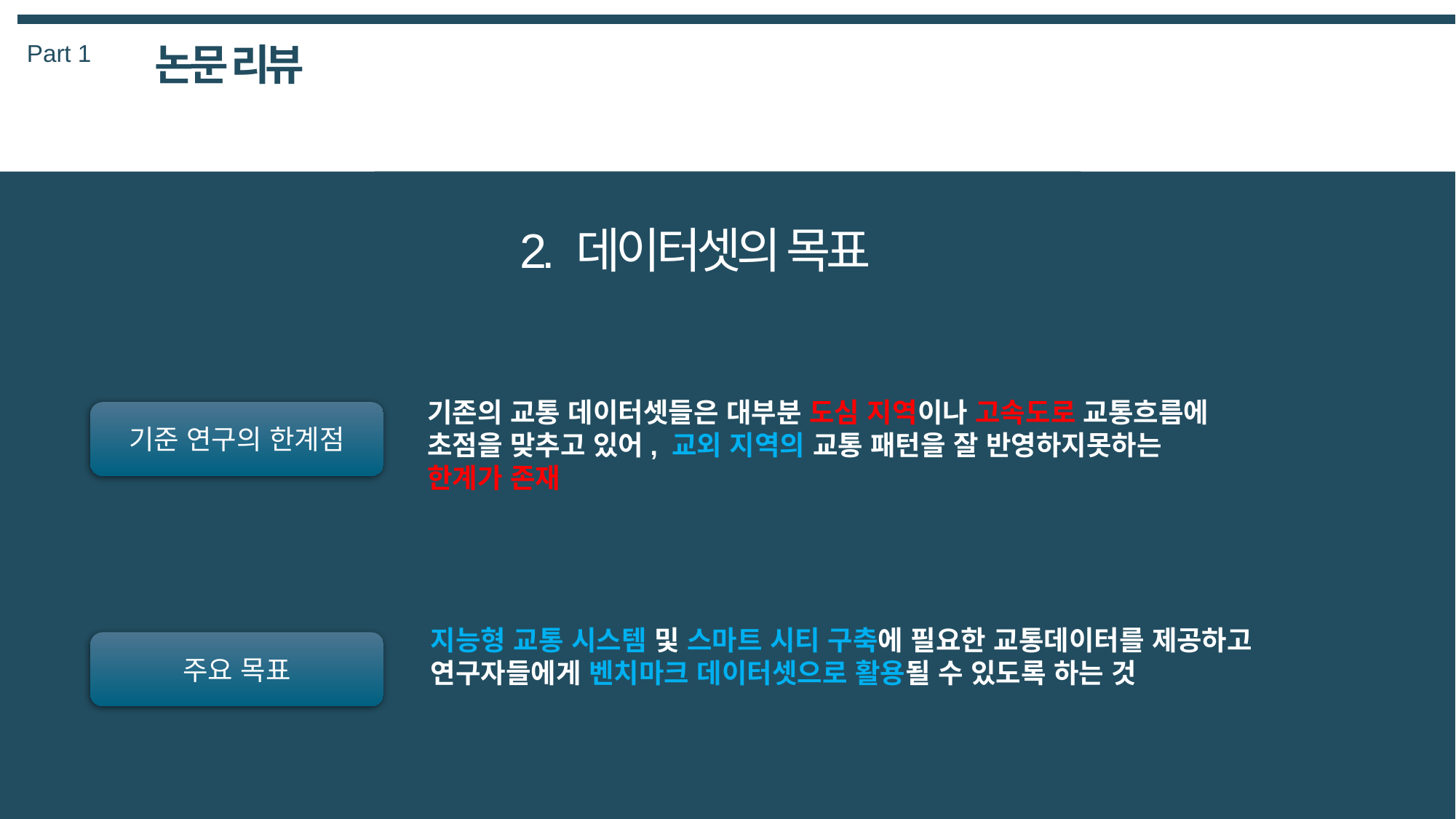

Part 1
논문 리뷰

1. 무슨 데이터인가?
2. 데이터셋의 목표

기존의 교통 데이터셋들은 대부분 도심 지역이나 고속도로 교통흐름에 초점을 맞추고 있어, 교외 지역의 교통 패턴을 잘 반영하지못하는 한계가 존재
기준 연구의 한계점

지능형 교통 시스템 및 스마트 시티 구축에 필요한 교통데이터를 제공하고 연구자들에게 벤치마크 데이터셋으로 활용될 수 있도록 하는 것
3. 데이터 수집 과정
주요 목표